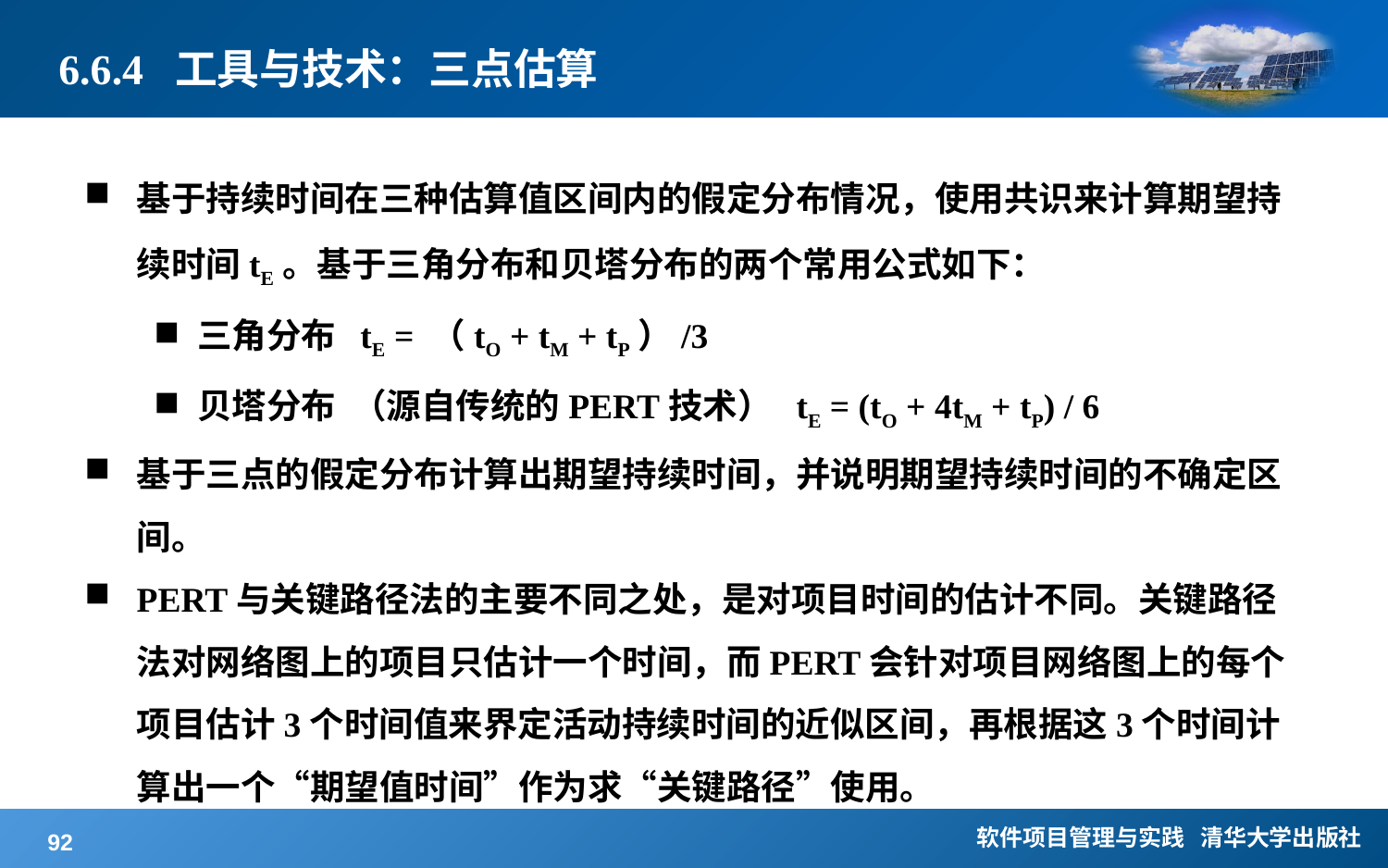

# 6.6.4  工具与技术：三点估算
基于持续时间在三种估算值区间内的假定分布情况，使用共识来计算期望持续时间tE。基于三角分布和贝塔分布的两个常用公式如下：
三角分布  tE = （tO + tM + tP）/3
贝塔分布  （源自传统的PERT技术）  tE = (tO + 4tM + tP) / 6
基于三点的假定分布计算出期望持续时间，并说明期望持续时间的不确定区间。
PERT与关键路径法的主要不同之处，是对项目时间的估计不同。关键路径法对网络图上的项目只估计一个时间，而PERT会针对项目网络图上的每个项目估计3个时间值来界定活动持续时间的近似区间，再根据这3个时间计算出一个“期望值时间”作为求“关键路径”使用。